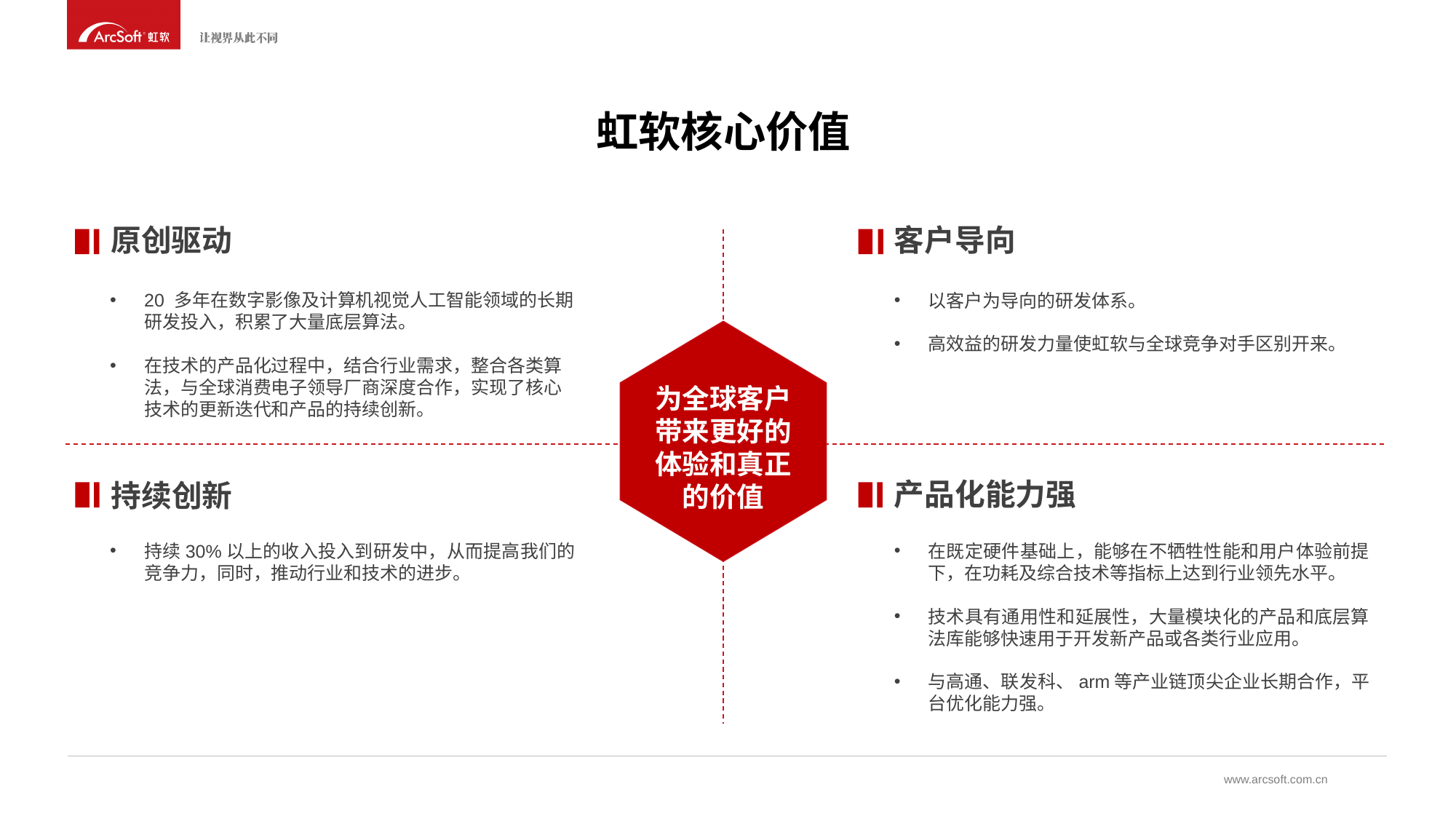

虹软核心价值
原创驱动
客户导向

20 多年在数字影像及计算机视觉人工智能领域的长期研发投入，积累了大量底层算法。

在技术的产品化过程中，结合行业需求，整合各类算法，与全球消费电子领导厂商深度合作，实现了核心技术的更新迭代和产品的持续创新。
以客户为导向的研发体系。

高效益的研发力量使虹软与全球竞争对手区别开来。

为全球客户带来更好的体验和真正的价值
产品化能力强
持续创新

持续30%以上的收入投入到研发中，从而提高我们的竞争力，同时，推动行业和技术的进步。
在既定硬件基础上，能够在不牺牲性能和用户体验前提下，在功耗及综合技术等指标上达到行业领先水平。

技术具有通用性和延展性，大量模块化的产品和底层算法库能够快速用于开发新产品或各类行业应用。

与高通、联发科、arm等产业链顶尖企业长期合作，平台优化能力强。